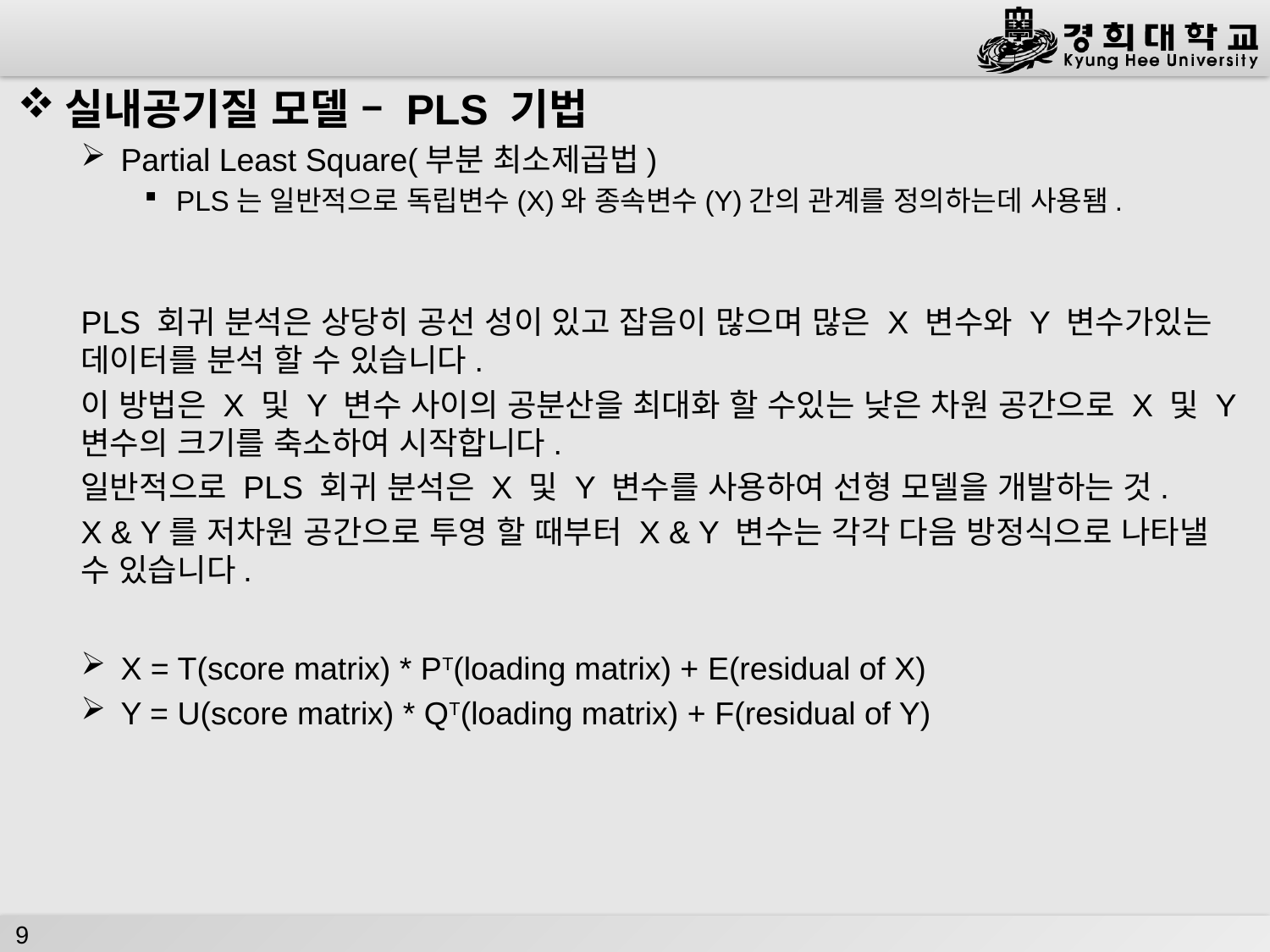

#
실내공기질 모델 – PLS 기법
Partial Least Square(부분 최소제곱법)
PLS는 일반적으로 독립변수(X)와 종속변수(Y)간의 관계를 정의하는데 사용됌.

PLS 회귀 분석은 상당히 공선 성이 있고 잡음이 많으며 많은 X 변수와 Y 변수가있는 데이터를 분석 할 수 있습니다.
이 방법은 X 및 Y 변수 사이의 공분산을 최대화 할 수있는 낮은 차원 공간으로 X 및 Y 변수의 크기를 축소하여 시작합니다.
일반적으로 PLS 회귀 분석은 X 및 Y 변수를 사용하여 선형 모델을 개발하는 것.
X & Y를 저차원 공간으로 투영 할 때부터 X & Y 변수는 각각 다음 방정식으로 나타낼 수 있습니다.

X = T(score matrix) * PT(loading matrix) + E(residual of X)
Y = U(score matrix) * QT(loading matrix) + F(residual of Y)

9